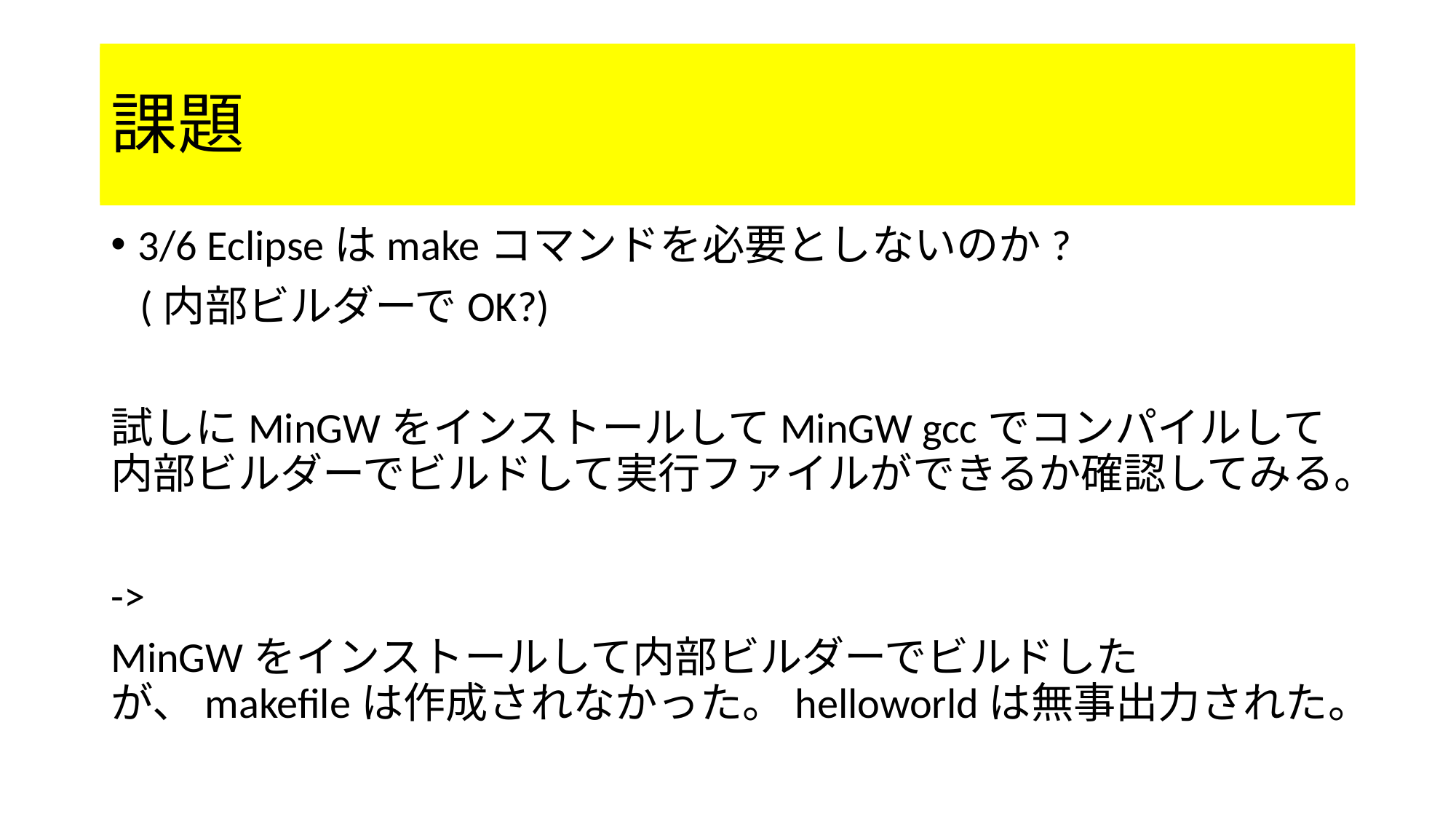

# 課題
課題
3/6 Eclipseはmakeコマンドを必要としないのか?
   (内部ビルダーでOK?)

試しにMinGWをインストールしてMinGW gccでコンパイルして内部ビルダーでビルドして実行ファイルができるか確認してみる。

->
MinGWをインストールして内部ビルダーでビルドしたが、makefileは作成されなかった。helloworldは無事出力された。